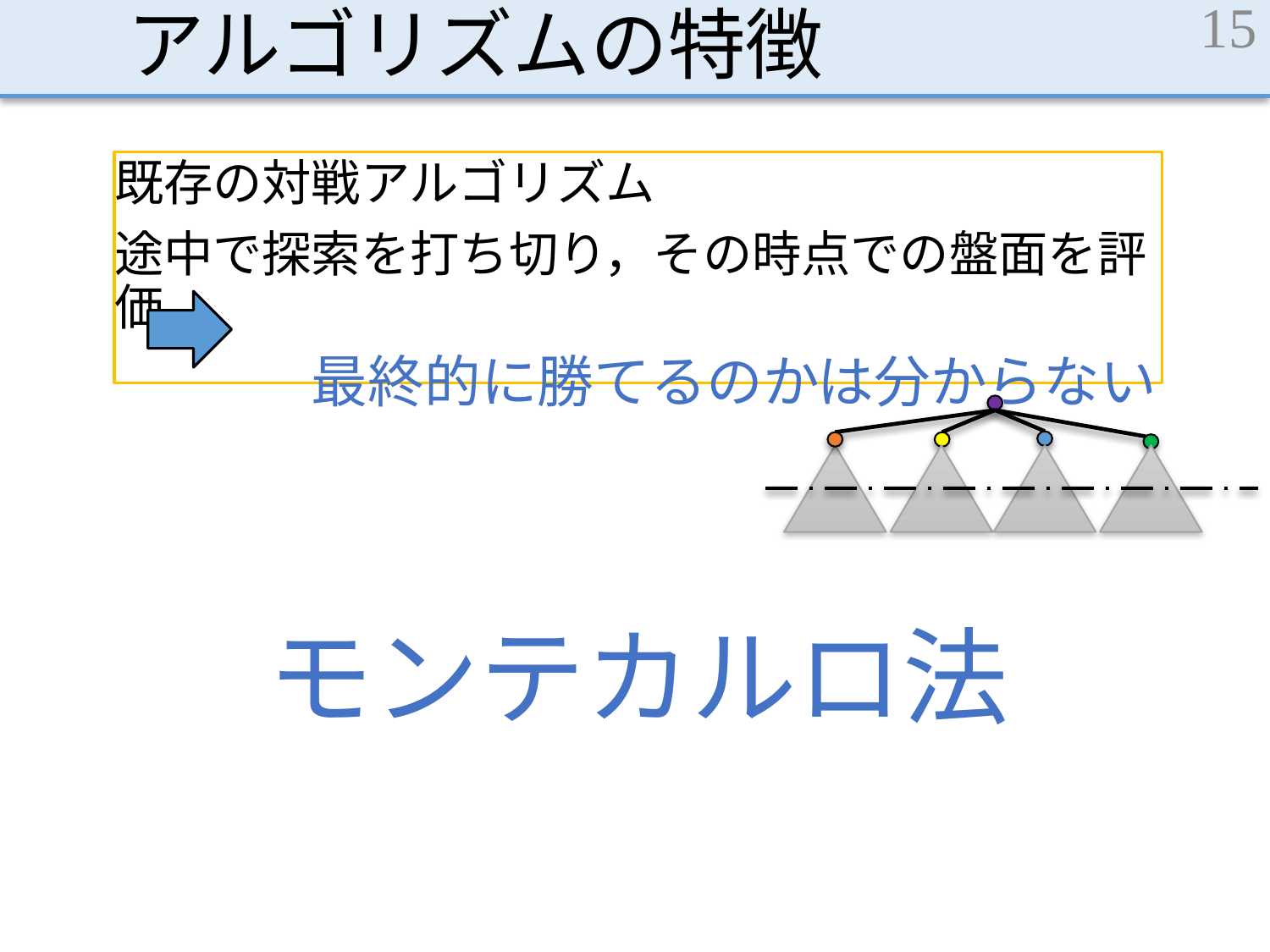

# アルゴリズムの特徴
15
既存の対戦アルゴリズム
途中で探索を打ち切り，その時点での盤面を評価
　　　　最終的に勝てるのかは分からない

モンテカルロ法